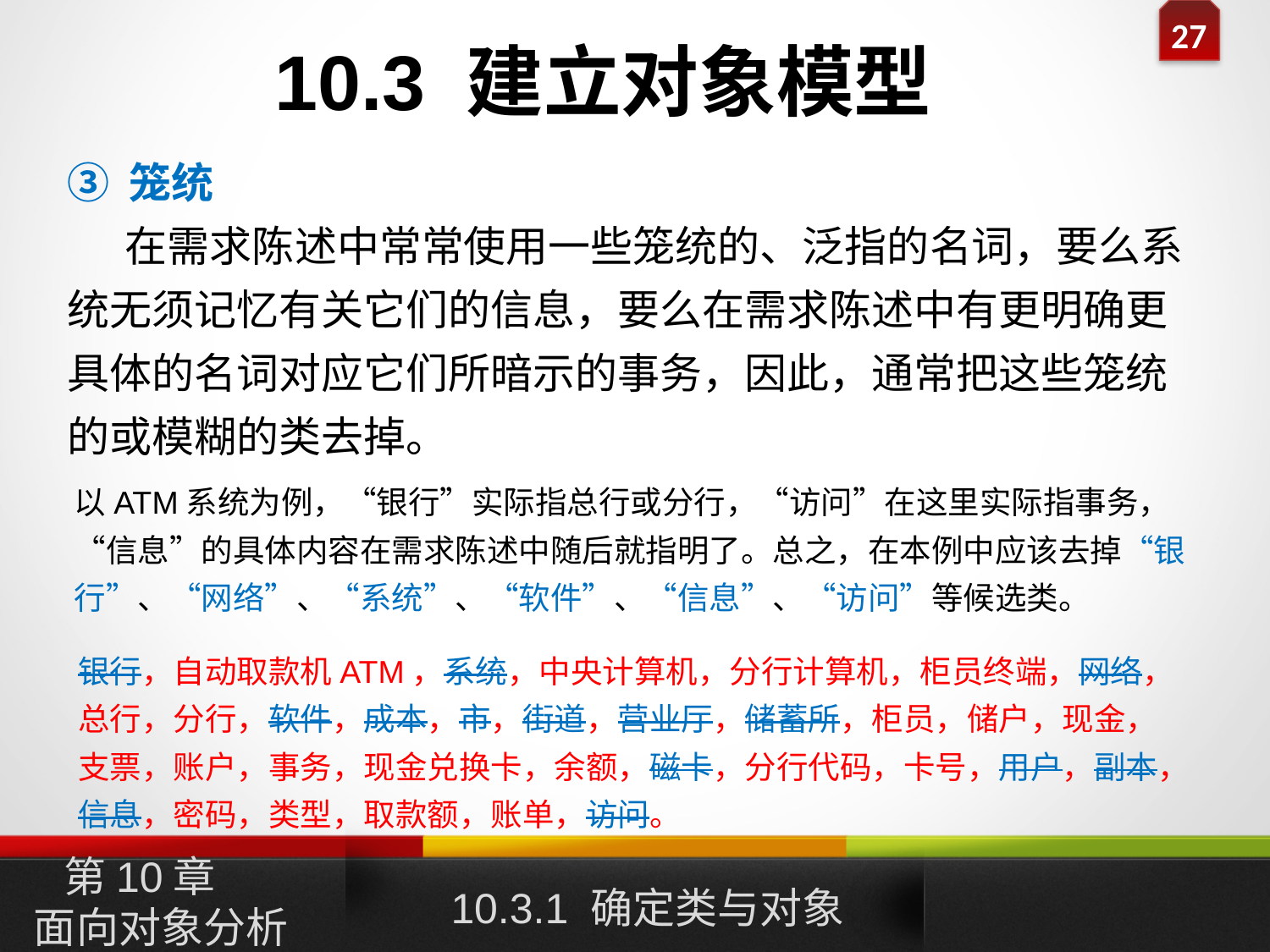

10.3 建立对象模型
③ 笼统
     在需求陈述中常常使用一些笼统的、泛指的名词，要么系统无须记忆有关它们的信息，要么在需求陈述中有更明确更具体的名词对应它们所暗示的事务，因此，通常把这些笼统的或模糊的类去掉。
以ATM系统为例，“银行”实际指总行或分行，“访问”在这里实际指事务，“信息”的具体内容在需求陈述中随后就指明了。总之，在本例中应该去掉“银行”、“网络”、“系统”、“软件”、“信息”、“访问”等候选类。
银行，自动取款机ATM，系统，中央计算机，分行计算机，柜员终端，网络，总行，分行，软件，成本，市，街道，营业厅，储蓄所，柜员，储户，现金，支票，账户，事务，现金兑换卡，余额，磁卡，分行代码，卡号，用户，副本，信息，密码，类型，取款额，账单，访问。
10.3.1 确定类与对象